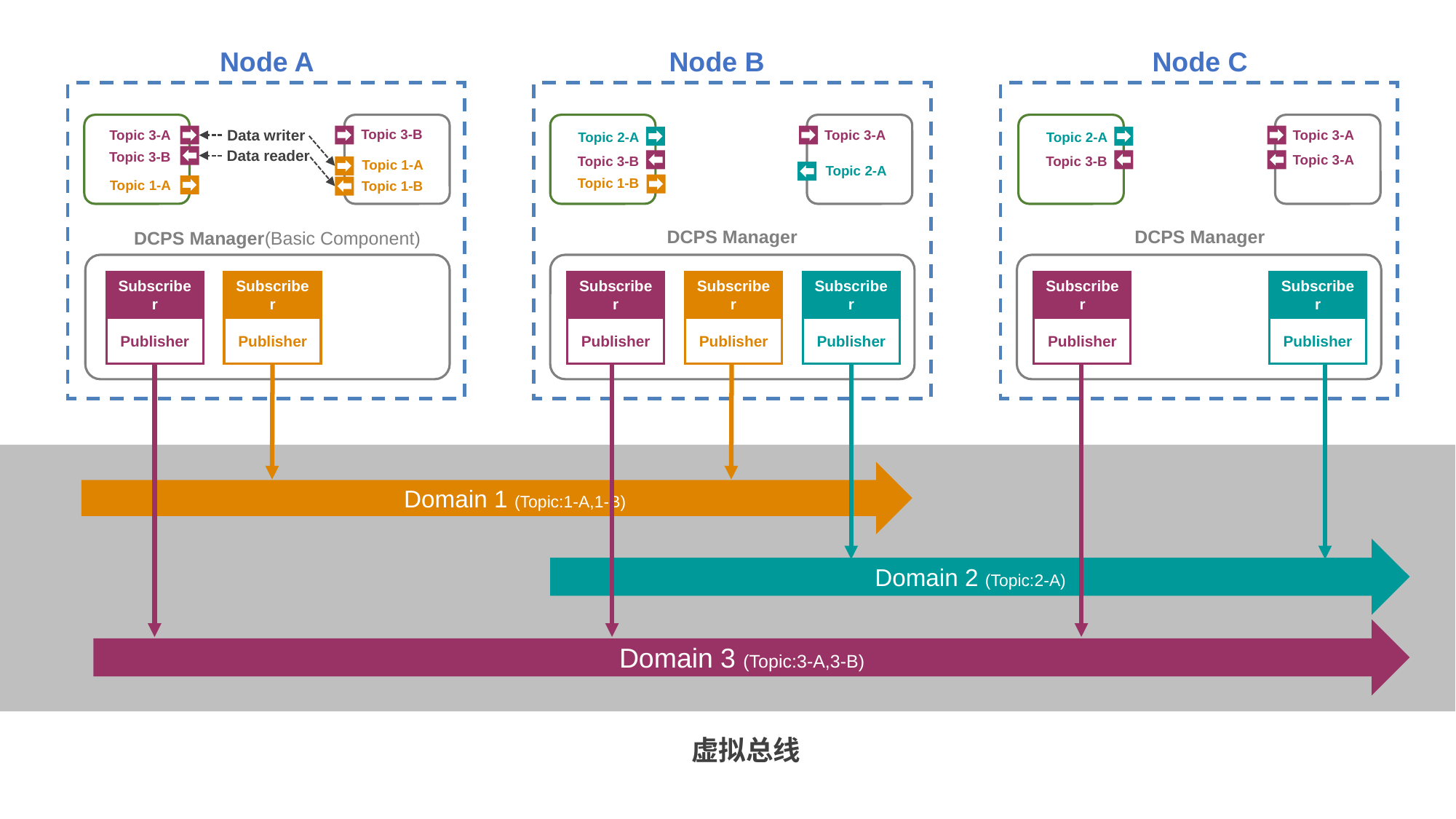

Node A
Node B
Node C

Data writer
Topic 3-B
Topic 3-A
Topic 3-A
Topic 3-A
Topic 2-A
Topic 2-A

Data reader
Topic 3-B
Topic 3-A

Topic 3-B
Topic 3-B

Topic 1-A
Topic 2-A

Topic 1-B
Topic 1-A
Topic 1-B

DCPS Manager
DCPS Manager
DCPS Manager(Basic Component)

Subscriber
Subscriber
Subscriber
Subscriber
Subscriber
Subscriber
Subscriber
Publisher
Publisher
Publisher
Publisher
Publisher
Publisher
Publisher

Domain 1 (Topic:1-A,1-B)
Domain 2 (Topic:2-A)
Domain 3 (Topic:3-A,3-B)
虚拟总线